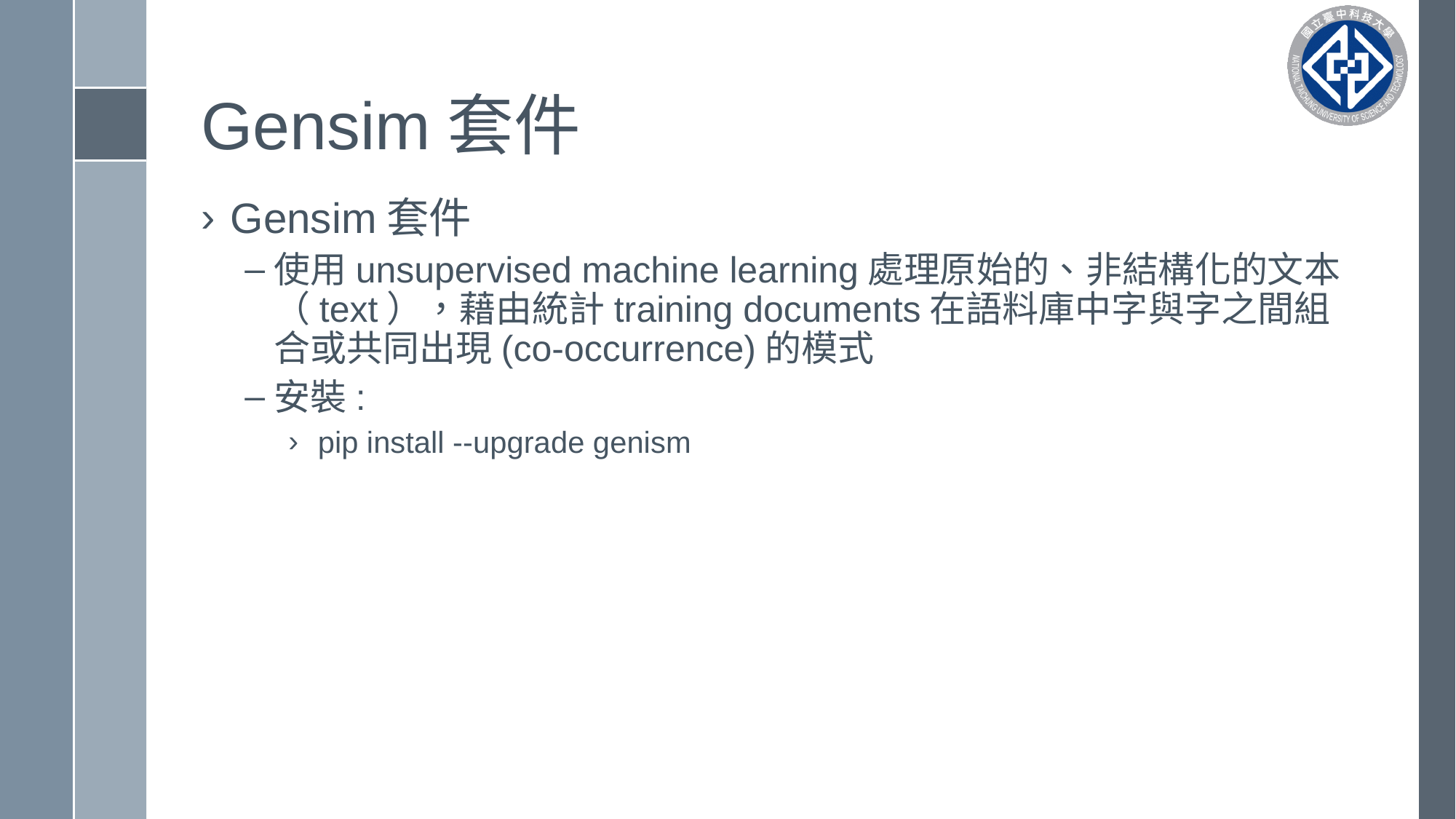

# Gensim套件
Gensim套件
使用unsupervised machine learning處理原始的、非結構化的文本（text），藉由統計training documents在語料庫中字與字之間組合或共同出現(co-occurrence)的模式
安裝:
pip install --upgrade genism